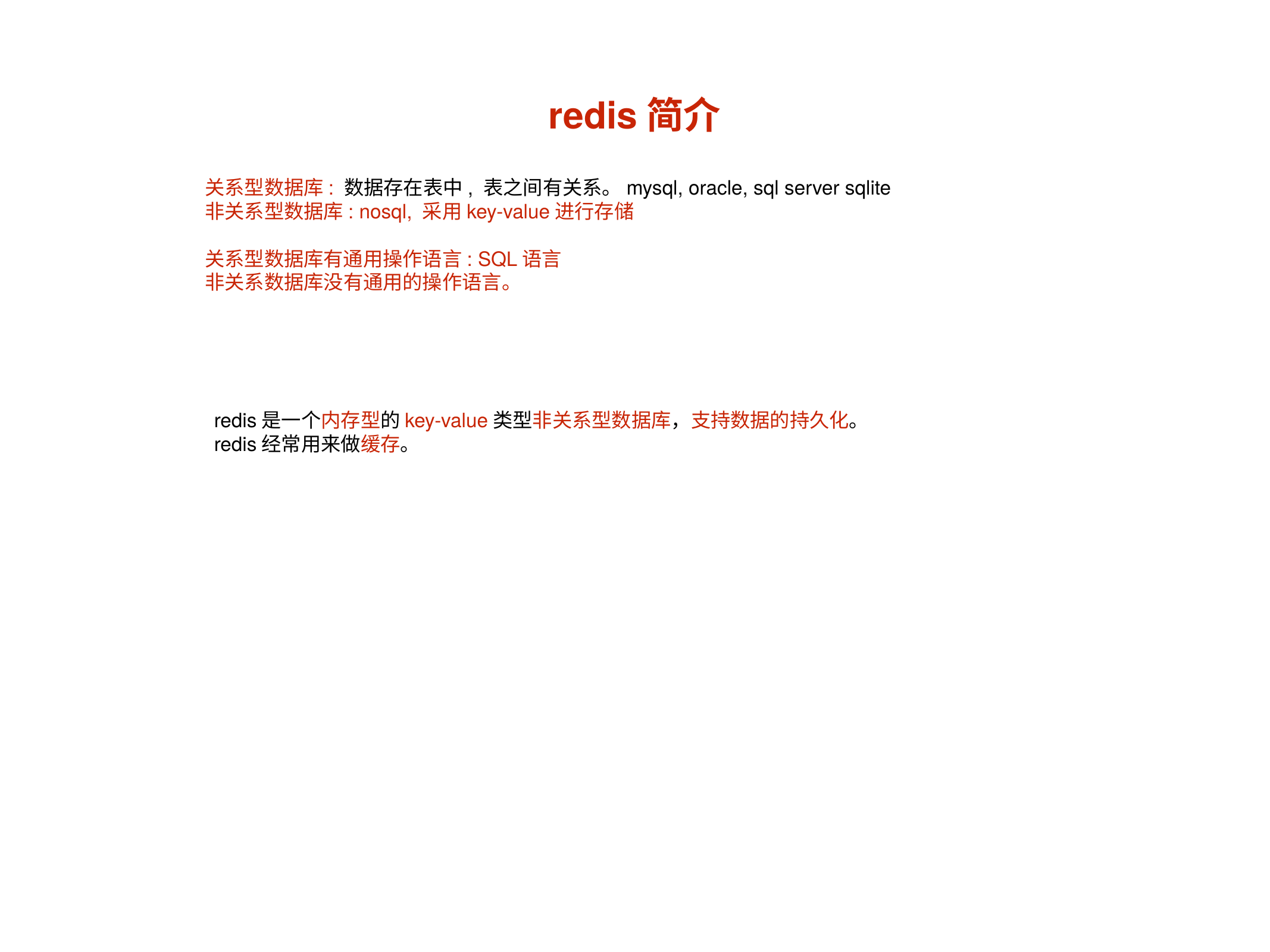

redis简介
关系型数据库: 数据存在表中, 表之间有关系。mysql, oracle, sql server sqlite
非关系型数据库: nosql, 采用key-value进行存储

关系型数据库有通用操作语言: SQL语言
非关系数据库没有通用的操作语言。
redis是一个内存型的key-value类型非关系型数据库，支持数据的持久化。
redis经常用来做缓存。